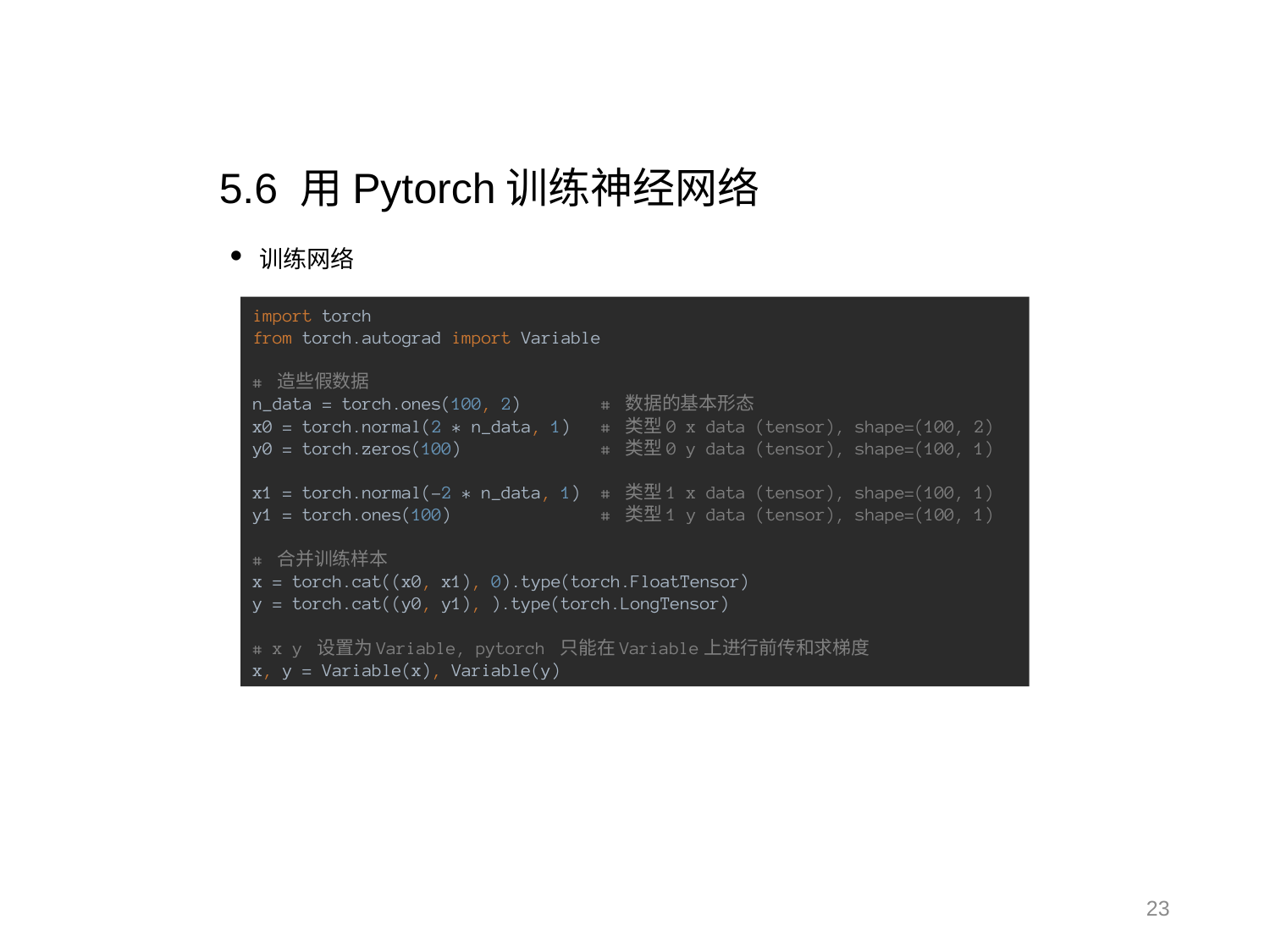

# 5.6 用Pytorch训练神经网络
训练网络
import torch
from torch.autograd import Variable
# 造些假数据
n_data = torch.ones(100, 2)        # 数据的基本形态
x0 = torch.normal(2 * n_data, 1)   # 类型0 x data (tensor), shape=(100, 2)
y0 = torch.zeros(100)              # 类型0 y data (tensor), shape=(100, 1)
x1 = torch.normal(-2 * n_data, 1)  # 类型1 x data (tensor), shape=(100, 1)
y1 = torch.ones(100)               # 类型1 y data (tensor), shape=(100, 1)
# 合并训练样本
x = torch.cat((x0, x1), 0).type(torch.FloatTensor)
y = torch.cat((y0, y1), ).type(torch.LongTensor)
# x y 设置为Variable, pytorch 只能在Variable上进行前传和求梯度
x, y = Variable(x), Variable(y)
23